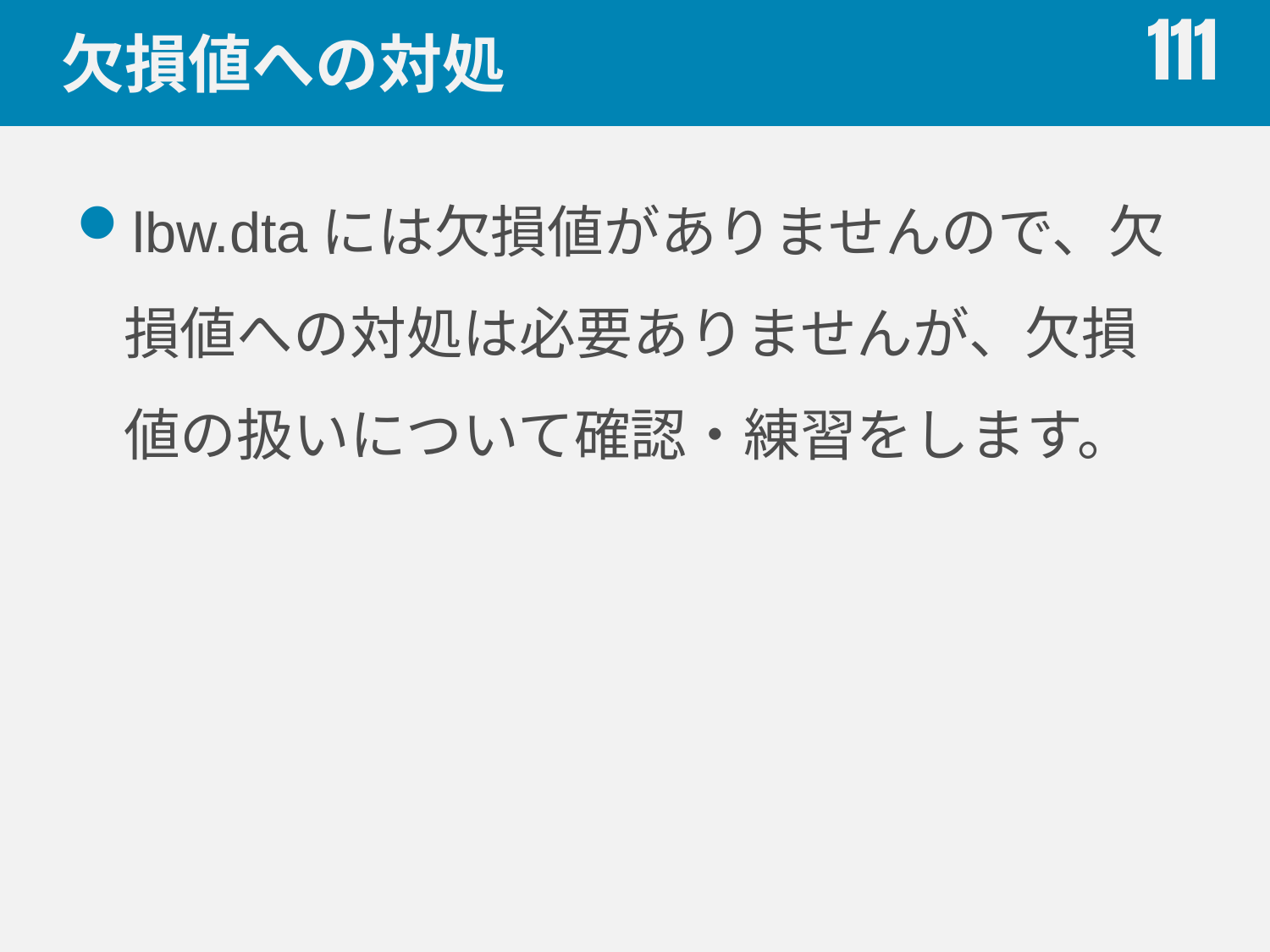

# 欠損値への対処
 111
lbw.dtaには欠損値がありませんので、欠損値への対処は必要ありませんが、欠損値の扱いについて確認・練習をします。